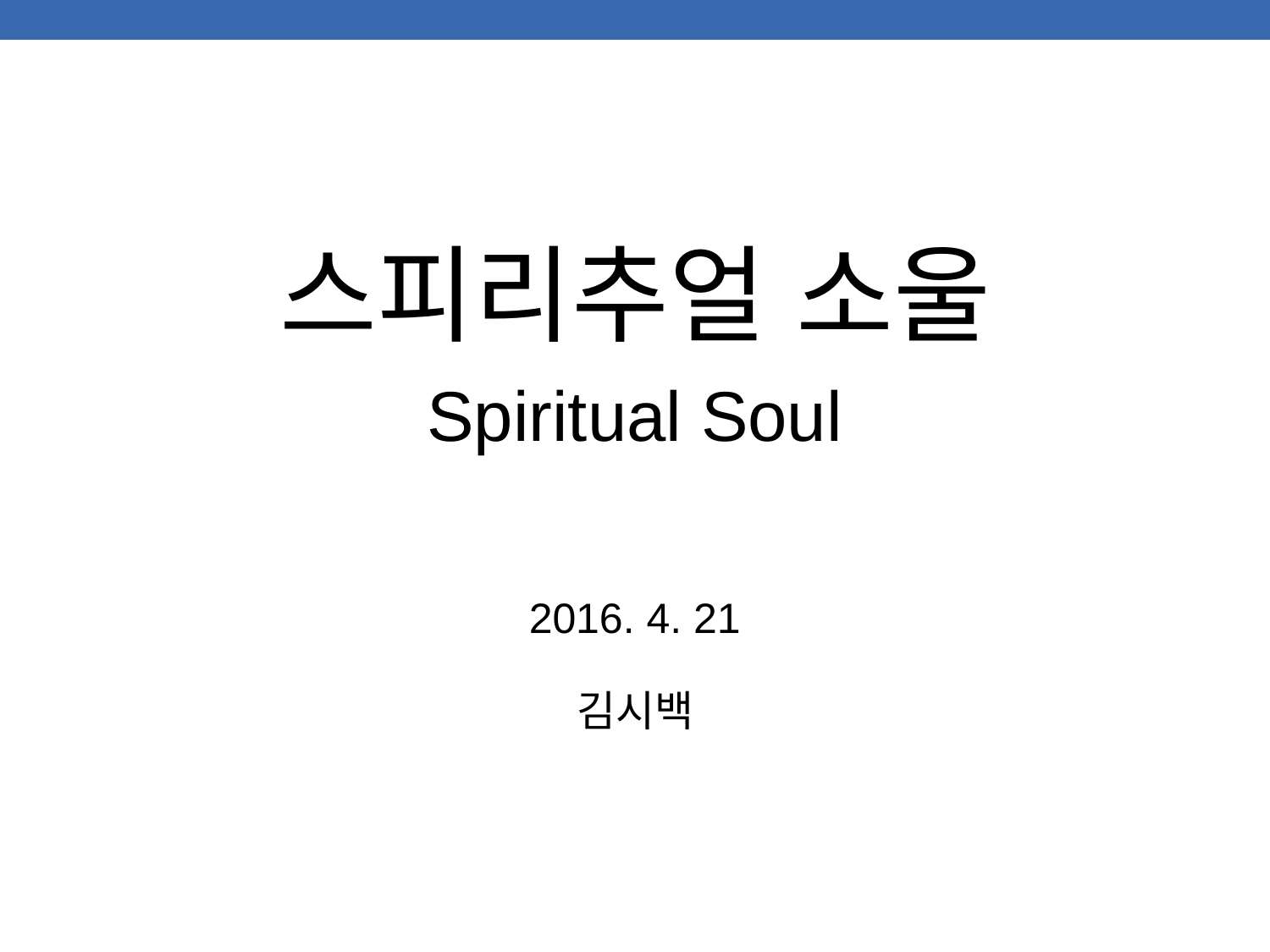

# 스피리추얼 소울
Spiritual Soul
2016. 4. 21
김시백